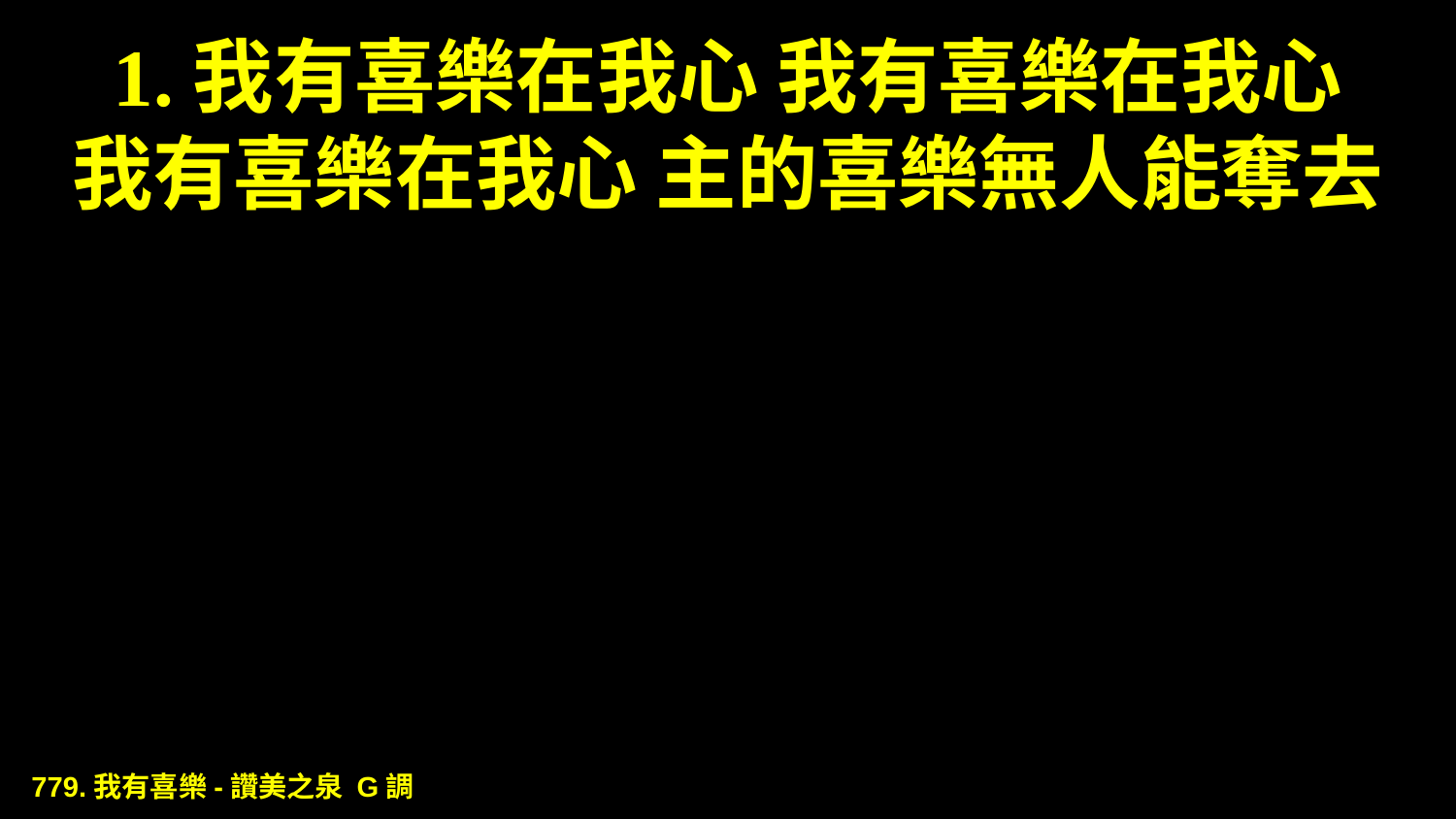

# 1.我有喜樂在我心 我有喜樂在我心 我有喜樂在我心 主的喜樂無人能奪去
779.我有喜樂-讚美之泉 G調